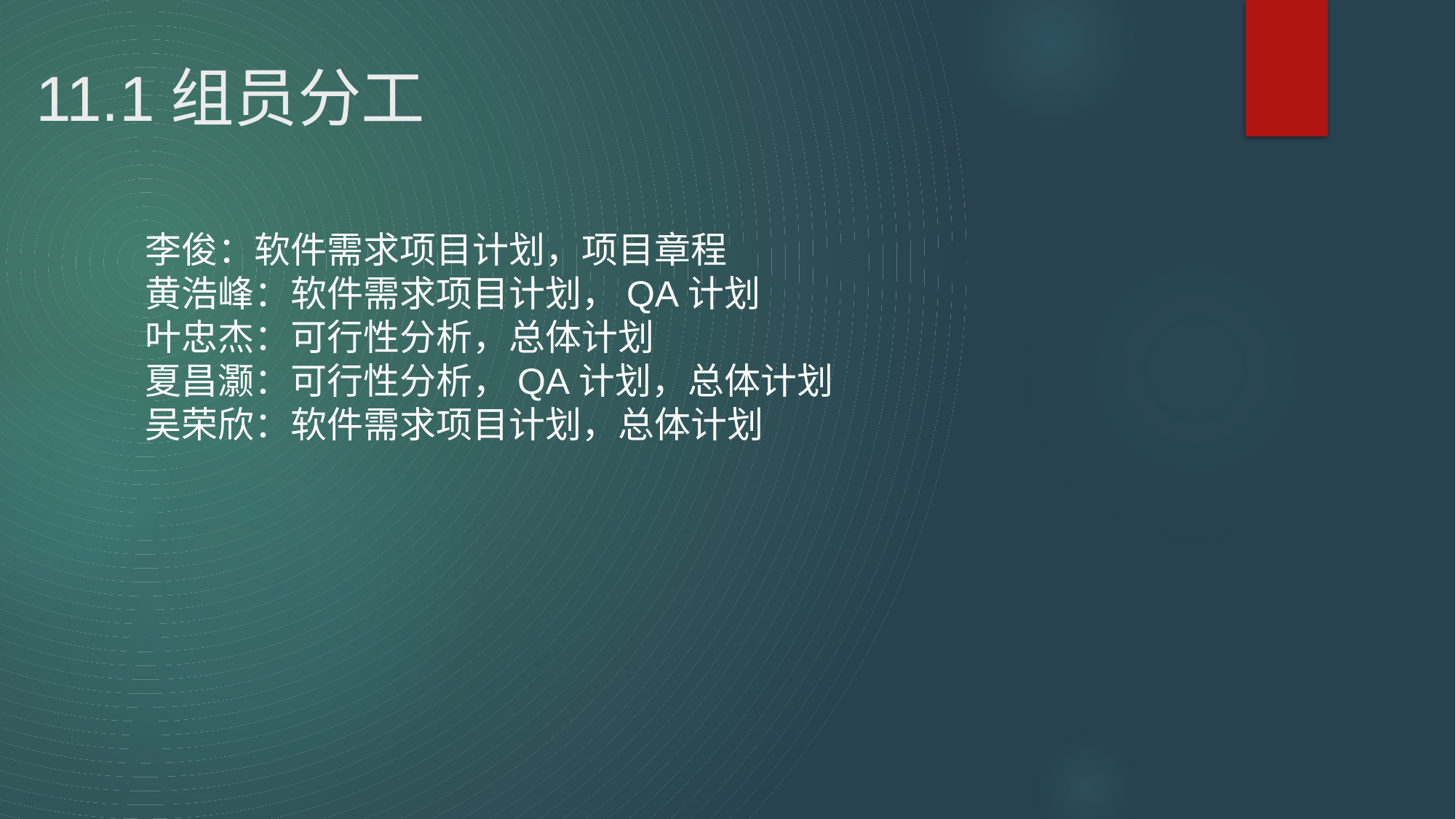

# 11.1组员分工
李俊：软件需求项目计划，项目章程
黄浩峰：软件需求项目计划，QA计划
叶忠杰：可行性分析，总体计划
夏昌灏：可行性分析，QA计划，总体计划
吴荣欣：软件需求项目计划，总体计划